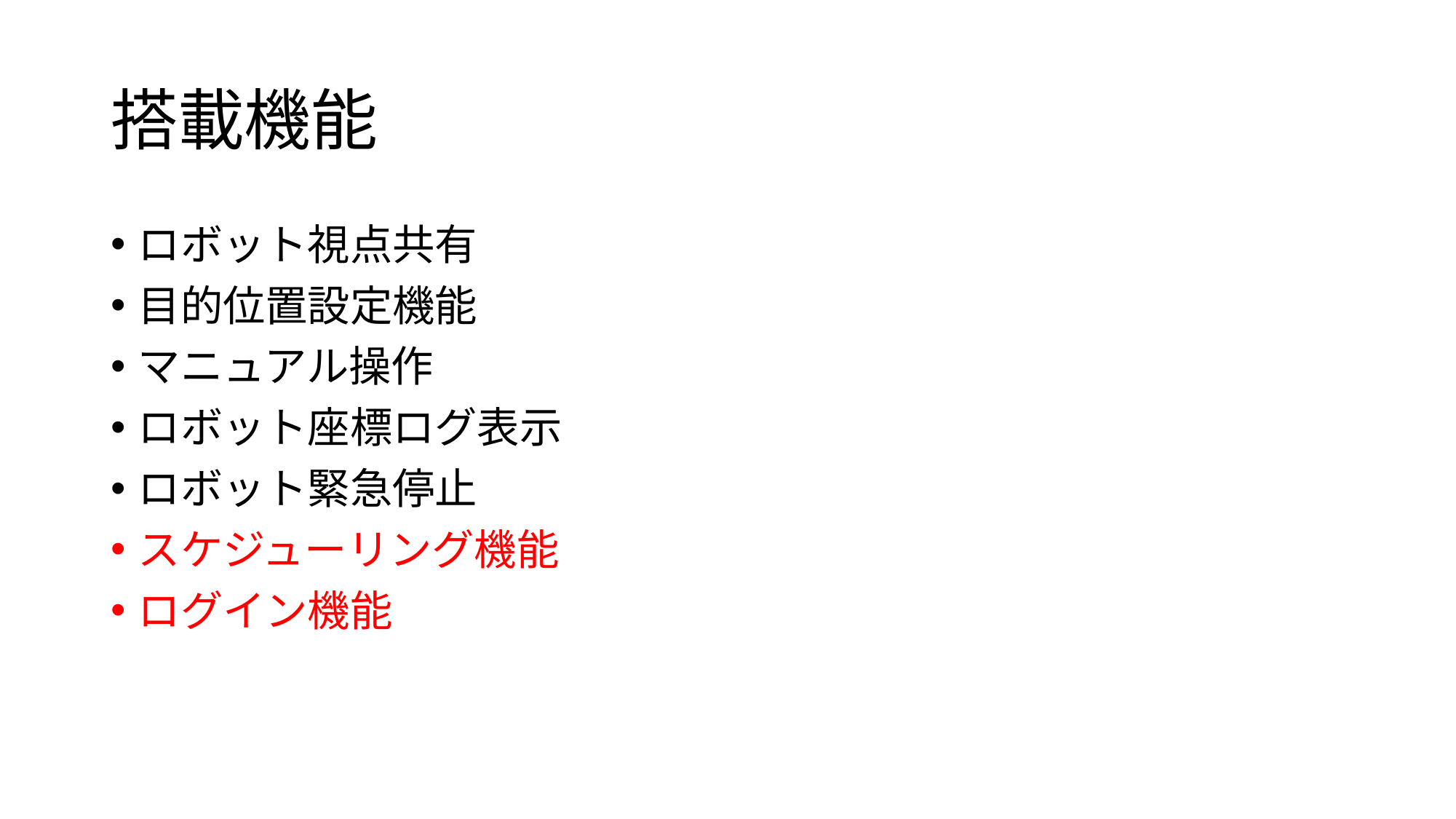

# 搭載機能
ロボット視点共有
目的位置設定機能
マニュアル操作
ロボット座標ログ表示
ロボット緊急停止
スケジューリング機能
ログイン機能